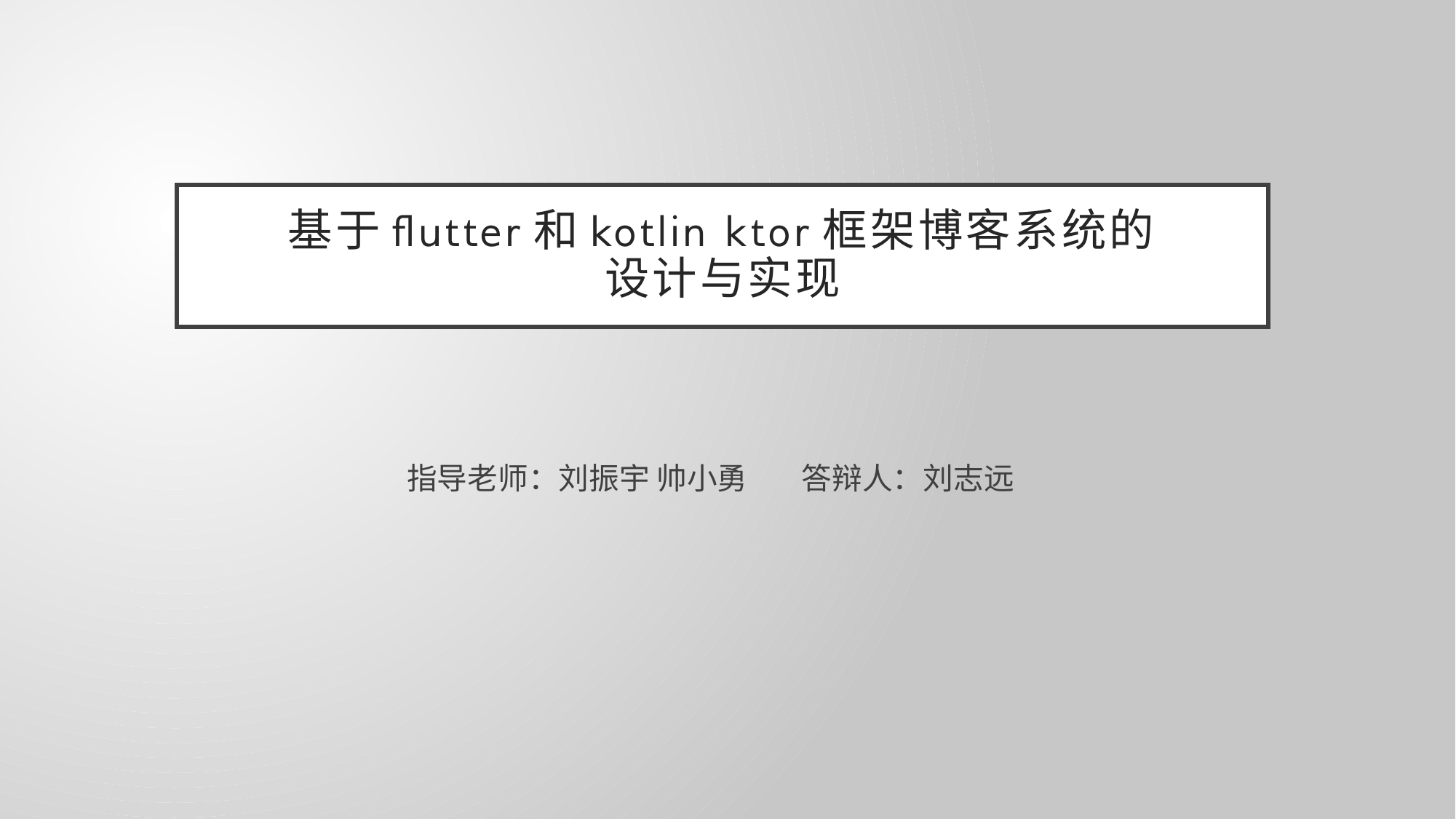

# 基于flutter和kotlin ktor框架博客系统的 设计与实现
指导老师：刘振宇 帅小勇        答辩人：刘志远